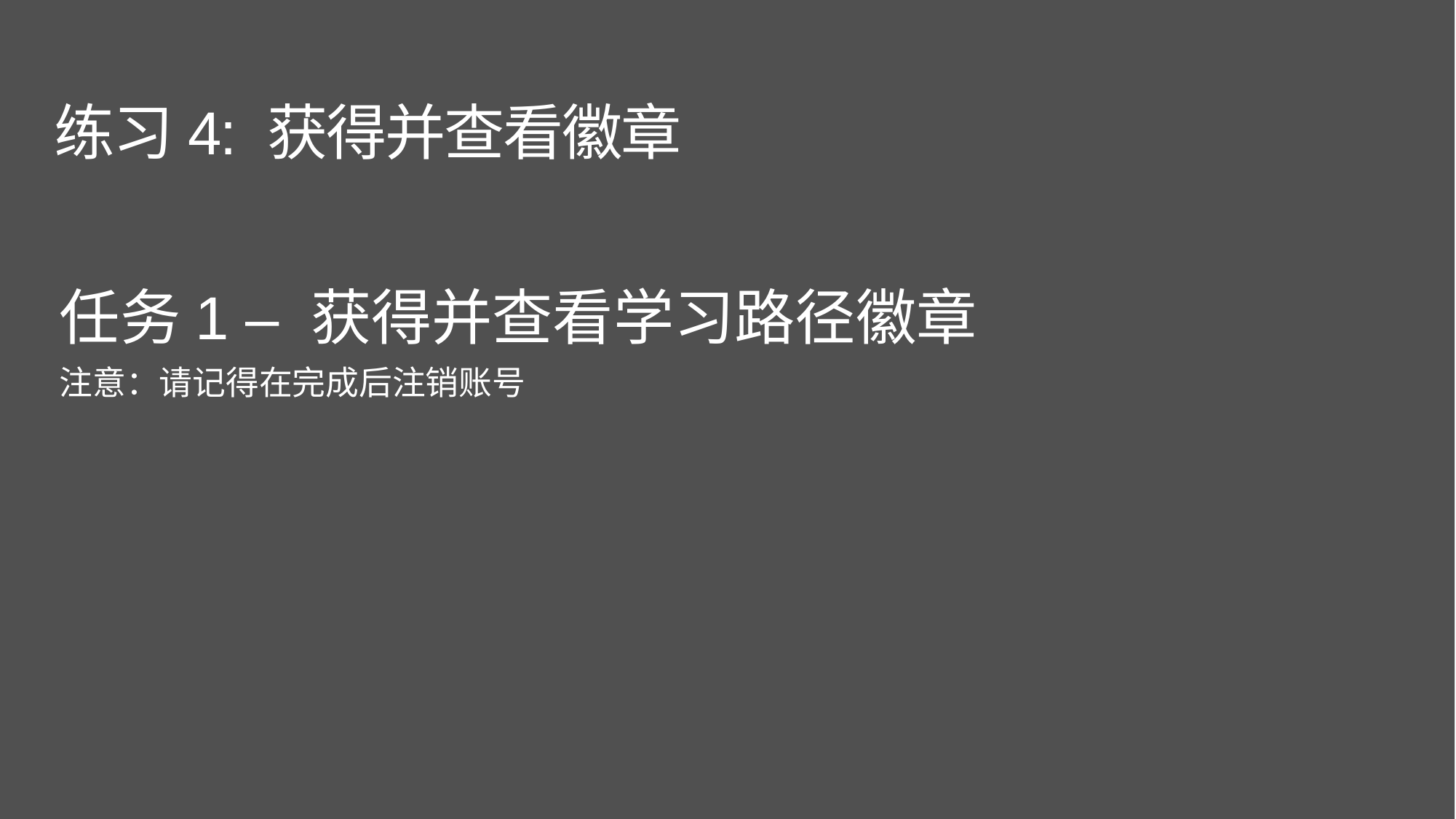

练习4: 获得并查看徽章
任务1 – 获得并查看学习路径徽章
注意：请记得在完成后注销账号